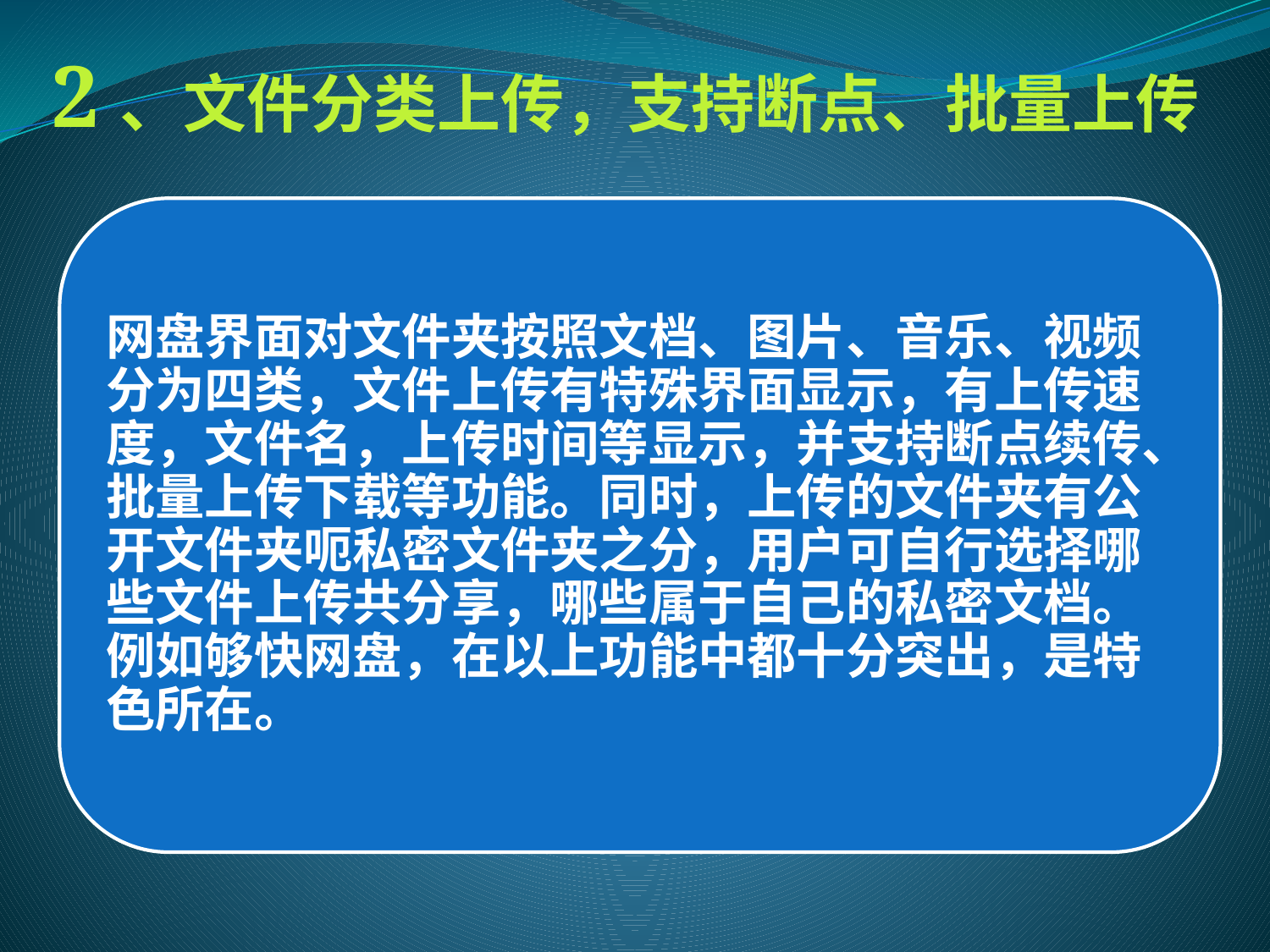

2、文件分类上传，支持断点、批量上传
网盘界面对文件夹按照文档、图片、音乐、视频分为四类，文件上传有特殊界面显示，有上传速度，文件名，上传时间等显示，并支持断点续传、批量上传下载等功能。同时，上传的文件夹有公开文件夹呃私密文件夹之分，用户可自行选择哪些文件上传共分享，哪些属于自己的私密文档。例如够快网盘，在以上功能中都十分突出，是特色所在。